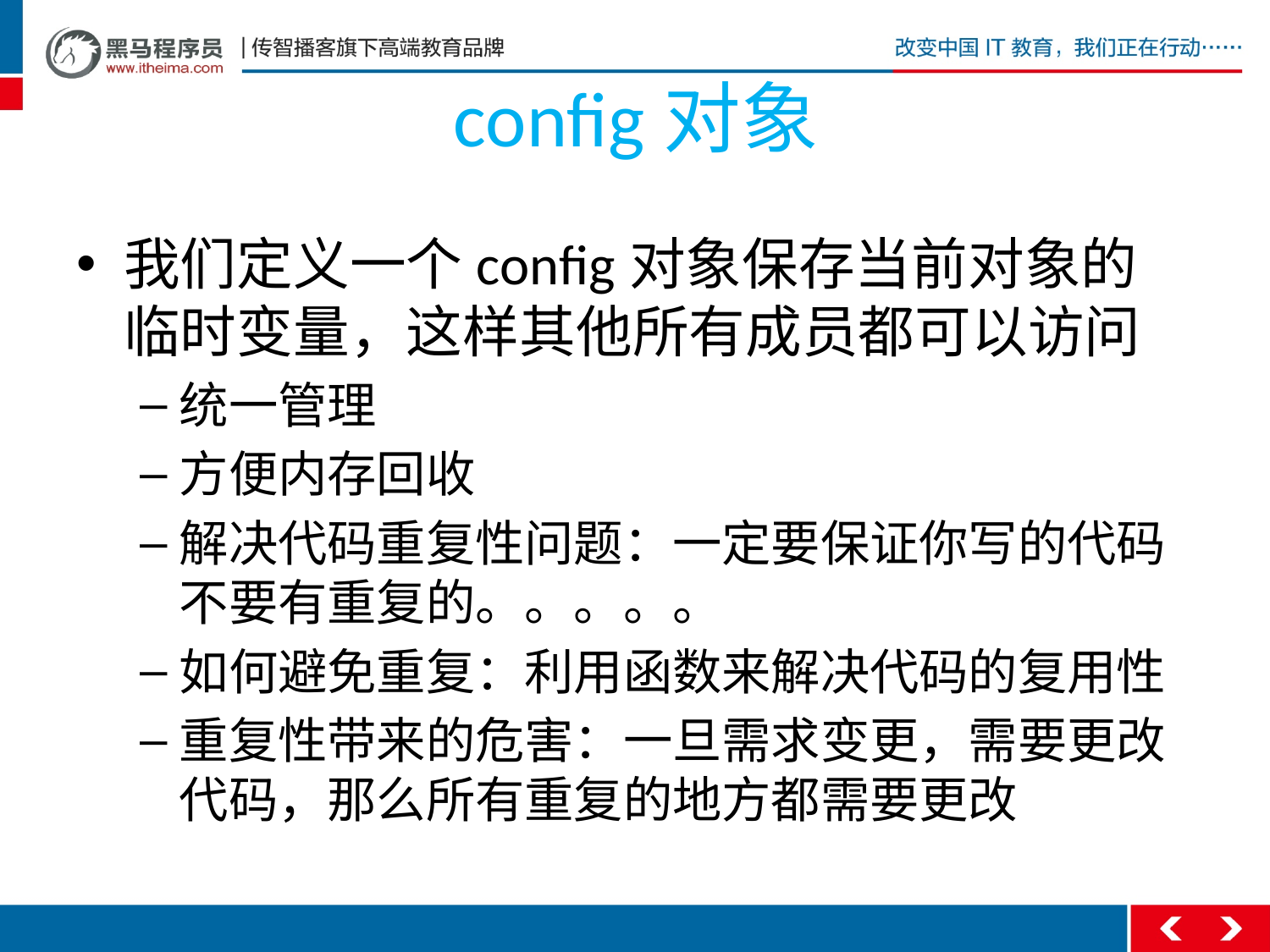

# config对象
我们定义一个config对象保存当前对象的临时变量，这样其他所有成员都可以访问
统一管理
方便内存回收
解决代码重复性问题：一定要保证你写的代码不要有重复的。。。。。
如何避免重复：利用函数来解决代码的复用性
重复性带来的危害：一旦需求变更，需要更改代码，那么所有重复的地方都需要更改